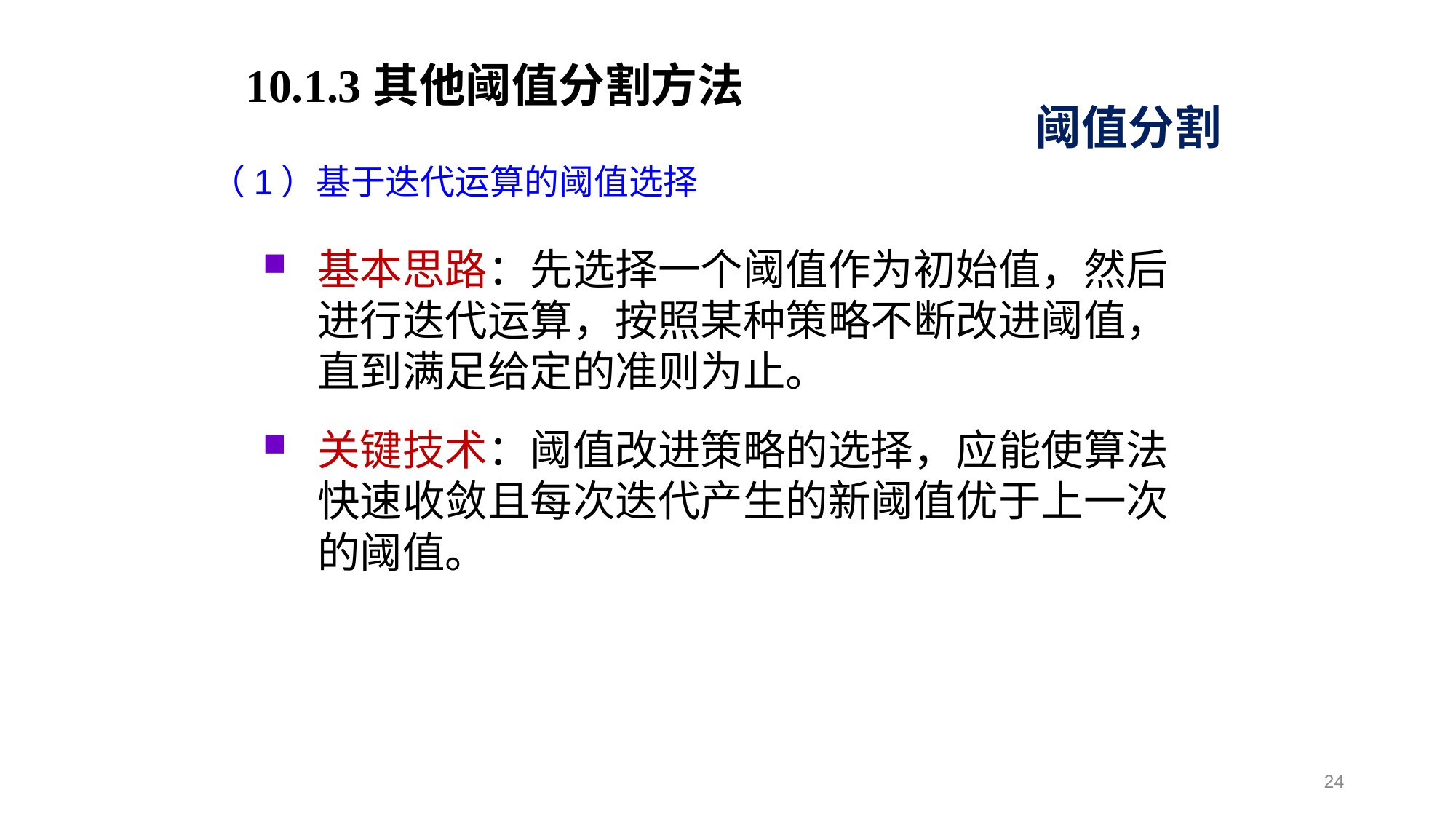

10.1.3其他阈值分割方法
阈值分割
（1）基于迭代运算的阈值选择
基本思路：先选择一个阈值作为初始值，然后进行迭代运算，按照某种策略不断改进阈值，直到满足给定的准则为止。
关键技术：阈值改进策略的选择，应能使算法快速收敛且每次迭代产生的新阈值优于上一次的阈值。
24